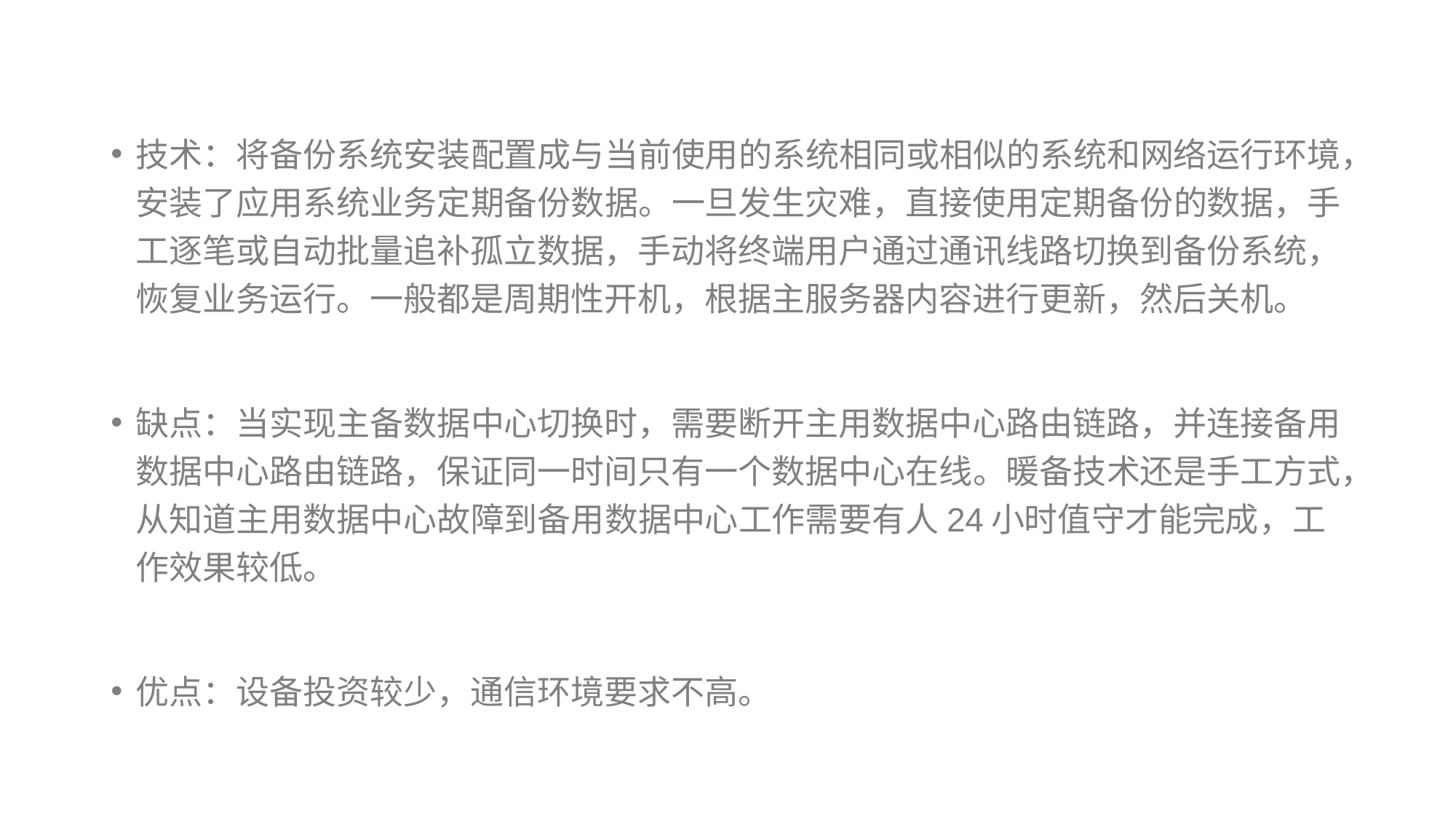

技术：将备份系统安装配置成与当前使用的系统相同或相似的系统和网络运行环境，安装了应用系统业务定期备份数据。一旦发生灾难，直接使用定期备份的数据，手工逐笔或自动批量追补孤立数据，手动将终端用户通过通讯线路切换到备份系统，恢复业务运行。一般都是周期性开机，根据主服务器内容进行更新，然后关机。

缺点：当实现主备数据中心切换时，需要断开主用数据中心路由链路，并连接备用数据中心路由链路，保证同一时间只有一个数据中心在线。暖备技术还是手工方式，从知道主用数据中心故障到备用数据中心工作需要有人24小时值守才能完成，工作效果较低。

优点：设备投资较少，通信环境要求不高。